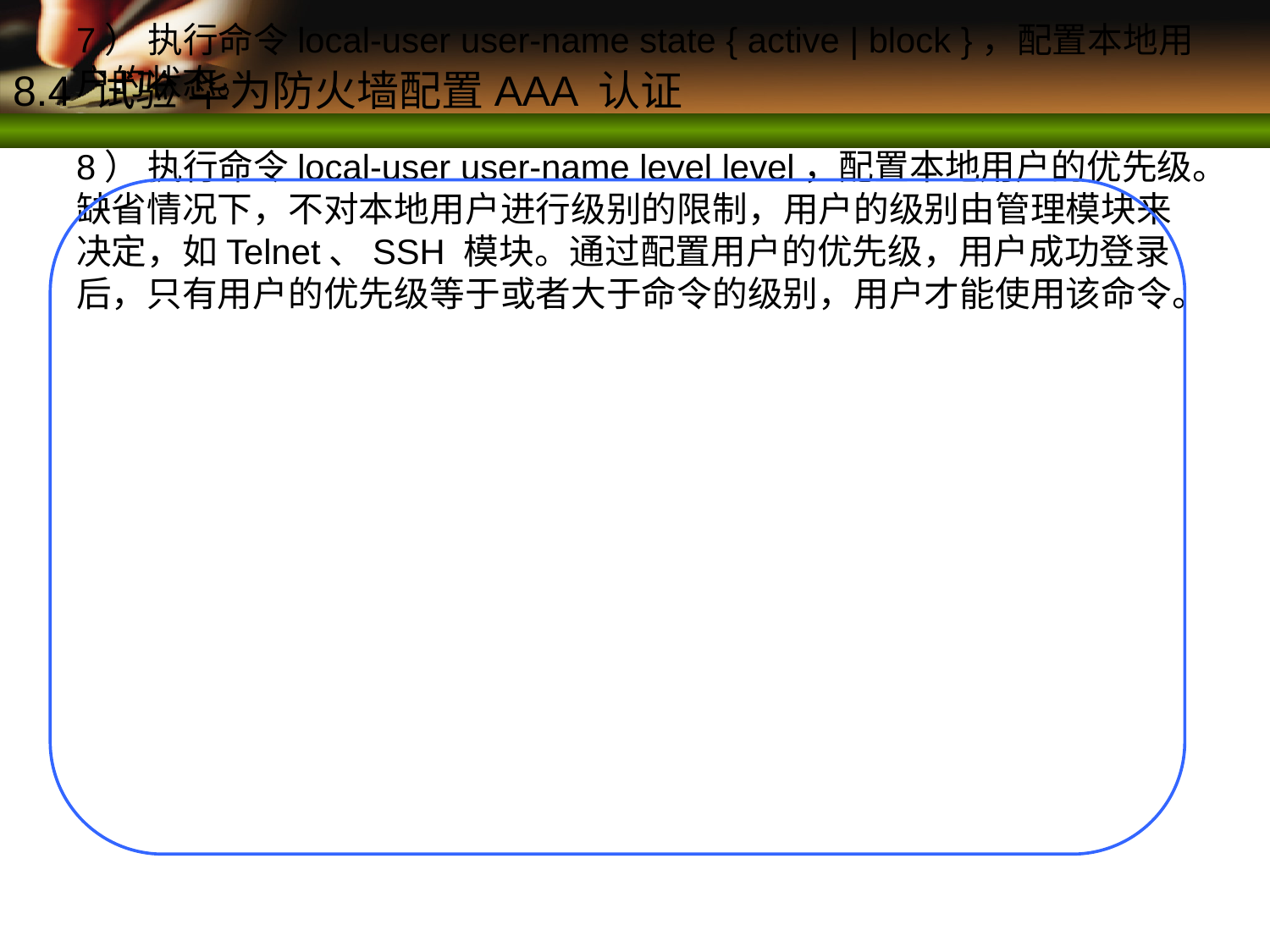

6） 执行命令local-user user-name ftp-directory directory，配置本地用户的FTP 目录权限。当用户使用FTP 服务时，可以配置此用户登录后所处的FTP 目录，以此进行权限上的控制。如果不配置该命令，FTP 用户不能登录。

7） 执行命令local-user user-name state { active | block }，配置本地用户的状态。

8） 执行命令local-user user-name level level，配置本地用户的优先级。缺省情况下，不对本地用户进行级别的限制，用户的级别由管理模块来决定，如Telnet、SSH 模块。通过配置用户的优先级，用户成功登录后，只有用户的优先级等于或者大于命令的级别，用户才能使用该命令。
8.4 试验 华为防火墙配置AAA 认证